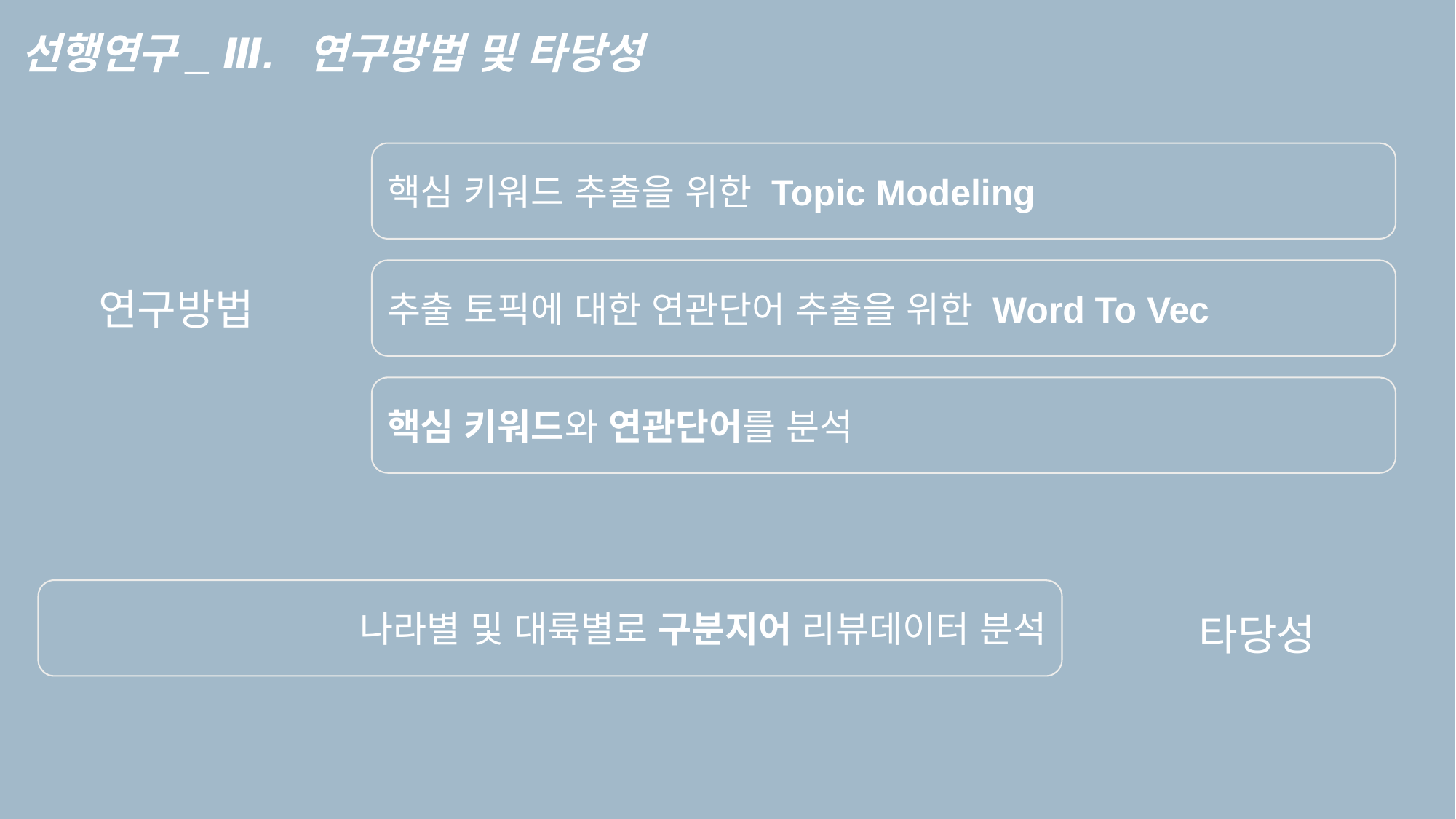

선행연구_ Ⅲ.  연구방법 및 타당성
핵심 키워드 추출을 위한 Topic Modeling
연구방법
추출 토픽에 대한 연관단어 추출을 위한 Word To Vec
핵심 키워드와 연관단어를 분석
타당성
나라별 및 대륙별로 구분지어 리뷰데이터 분석